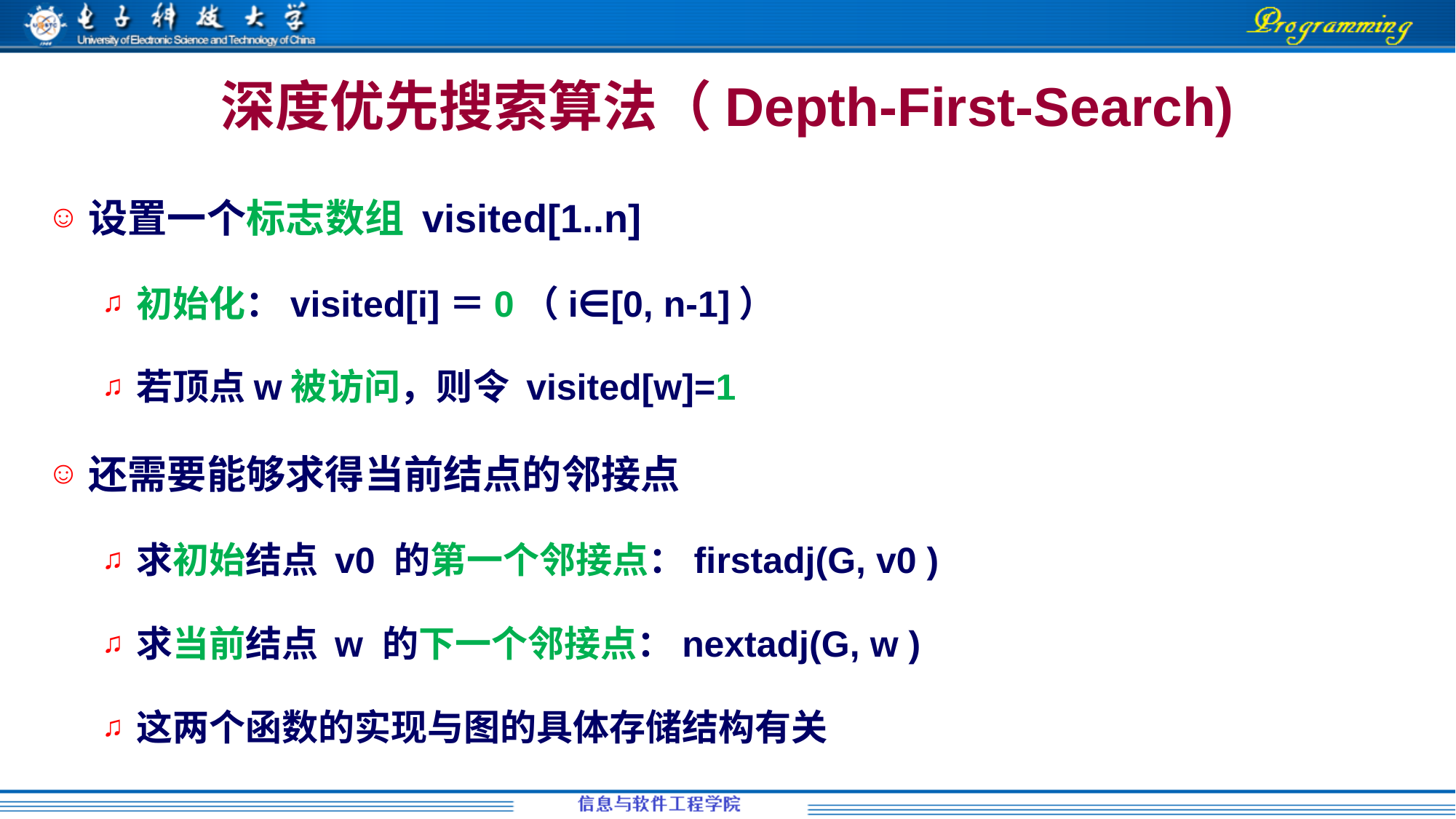

# 深度优先搜索算法（Depth-First-Search)
设置一个标志数组 visited[1..n]
初始化：visited[i]＝0（i∈[0, n-1]）
若顶点w被访问，则令 visited[w]=1
还需要能够求得当前结点的邻接点
求初始结点 v0 的第一个邻接点：firstadj(G, v0 )
求当前结点 w 的下一个邻接点：nextadj(G, w )
这两个函数的实现与图的具体存储结构有关